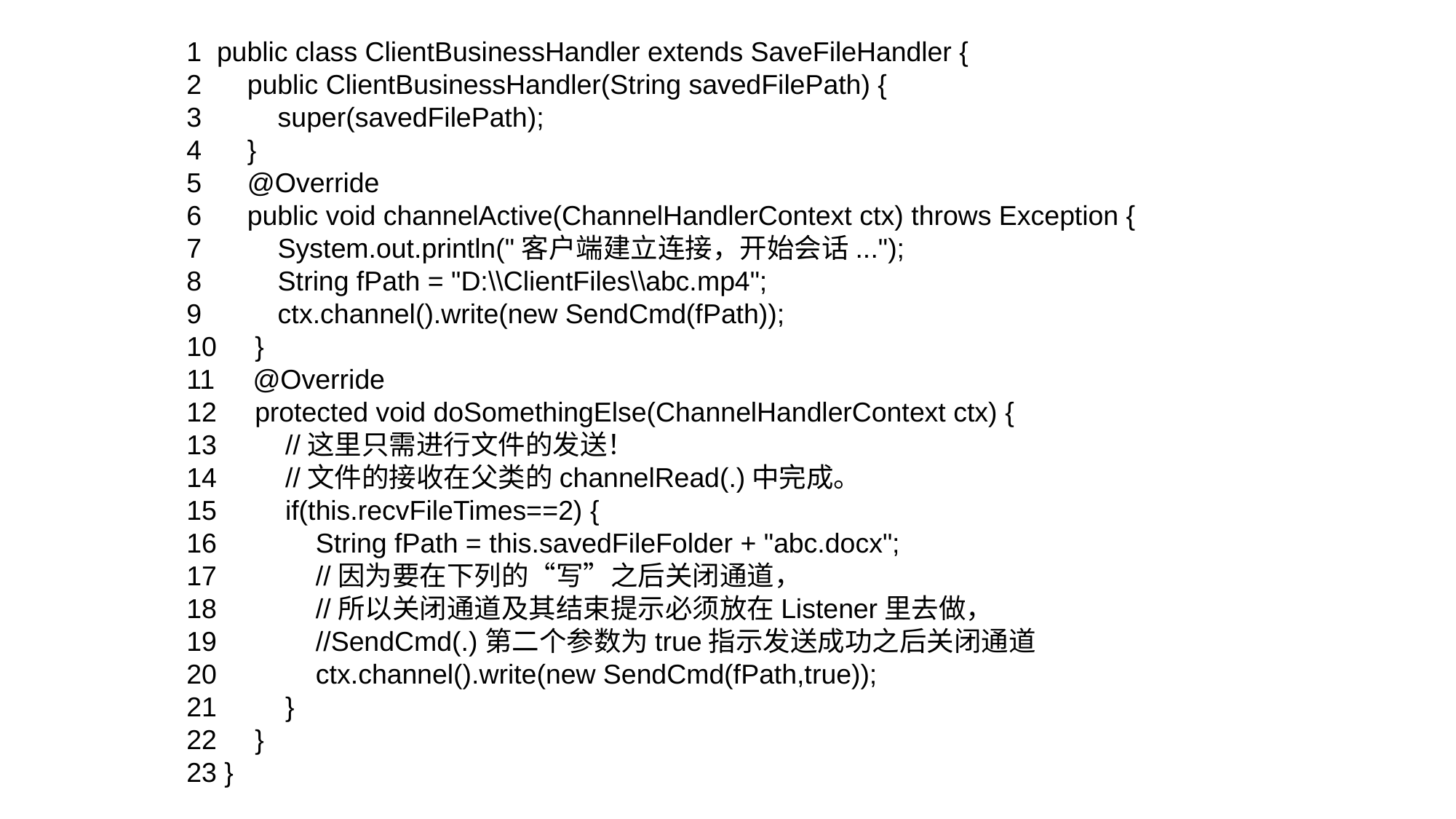

1  public class ClientBusinessHandler extends SaveFileHandler {
2      public ClientBusinessHandler(String savedFilePath) {
3          super(savedFilePath);
4      }
5      @Override
6      public void channelActive(ChannelHandlerContext ctx) throws Exception {
7          System.out.println("客户端建立连接，开始会话...");
8          String fPath = "D:\\ClientFiles\\abc.mp4";
9          ctx.channel().write(new SendCmd(fPath));
10     }
11     @Override
12     protected void doSomethingElse(ChannelHandlerContext ctx) {
13         //这里只需进行文件的发送！
14         //文件的接收在父类的channelRead(.)中完成。
15         if(this.recvFileTimes==2) {
16             String fPath = this.savedFileFolder + "abc.docx";
17             //因为要在下列的“写”之后关闭通道，
18             //所以关闭通道及其结束提示必须放在Listener里去做，
19             //SendCmd(.)第二个参数为true指示发送成功之后关闭通道
20             ctx.channel().write(new SendCmd(fPath,true));
21         }
22     }
23 }